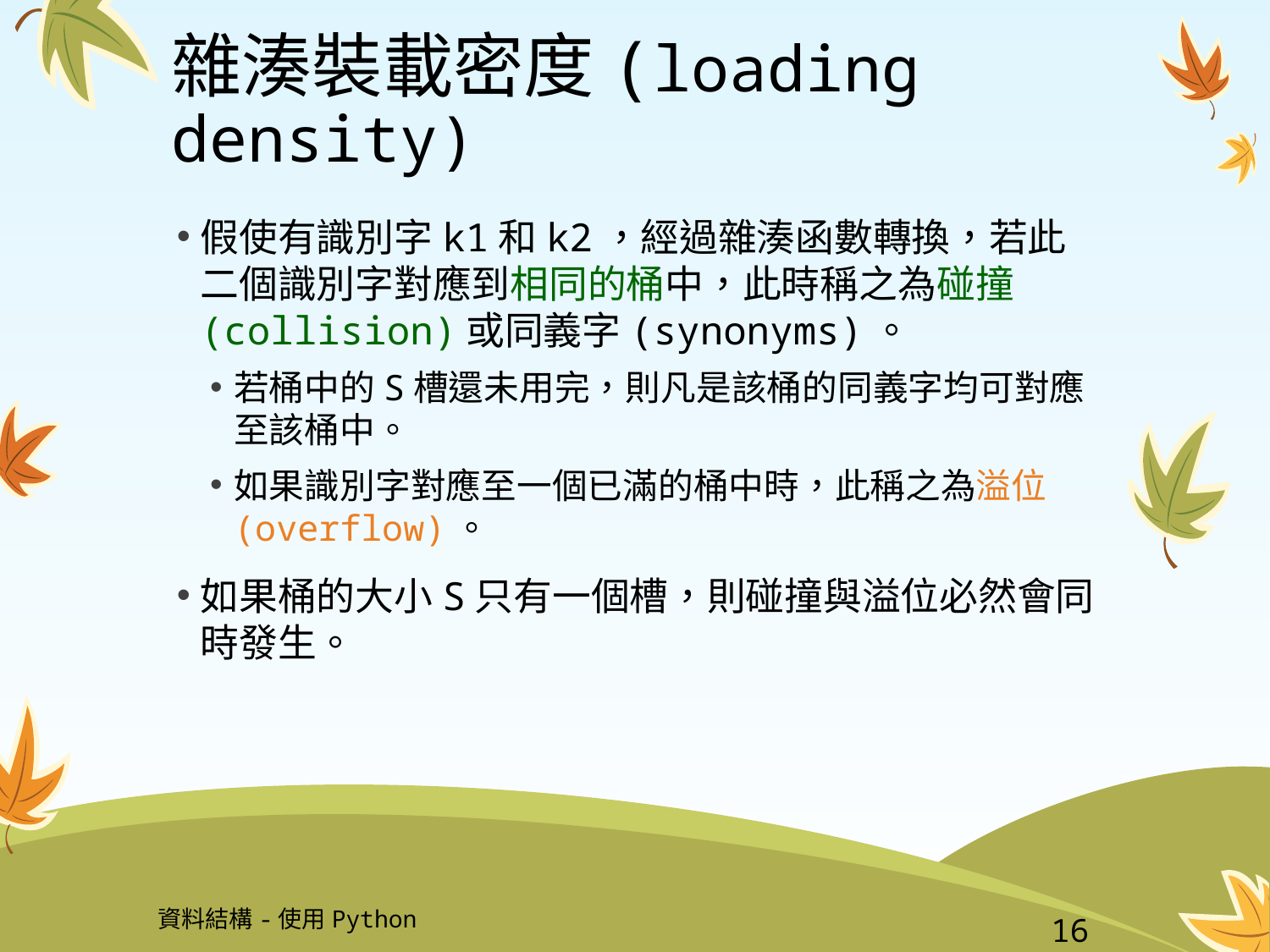

# 雜湊裝載密度(loading density)
假使有識別字k1和k2，經過雜湊函數轉換，若此二個識別字對應到相同的桶中，此時稱之為碰撞(collision)或同義字(synonyms)。
若桶中的S槽還未用完，則凡是該桶的同義字均可對應至該桶中。
如果識別字對應至一個已滿的桶中時，此稱之為溢位(overflow)。
如果桶的大小S只有一個槽，則碰撞與溢位必然會同時發生。
資料結構-使用Python
16